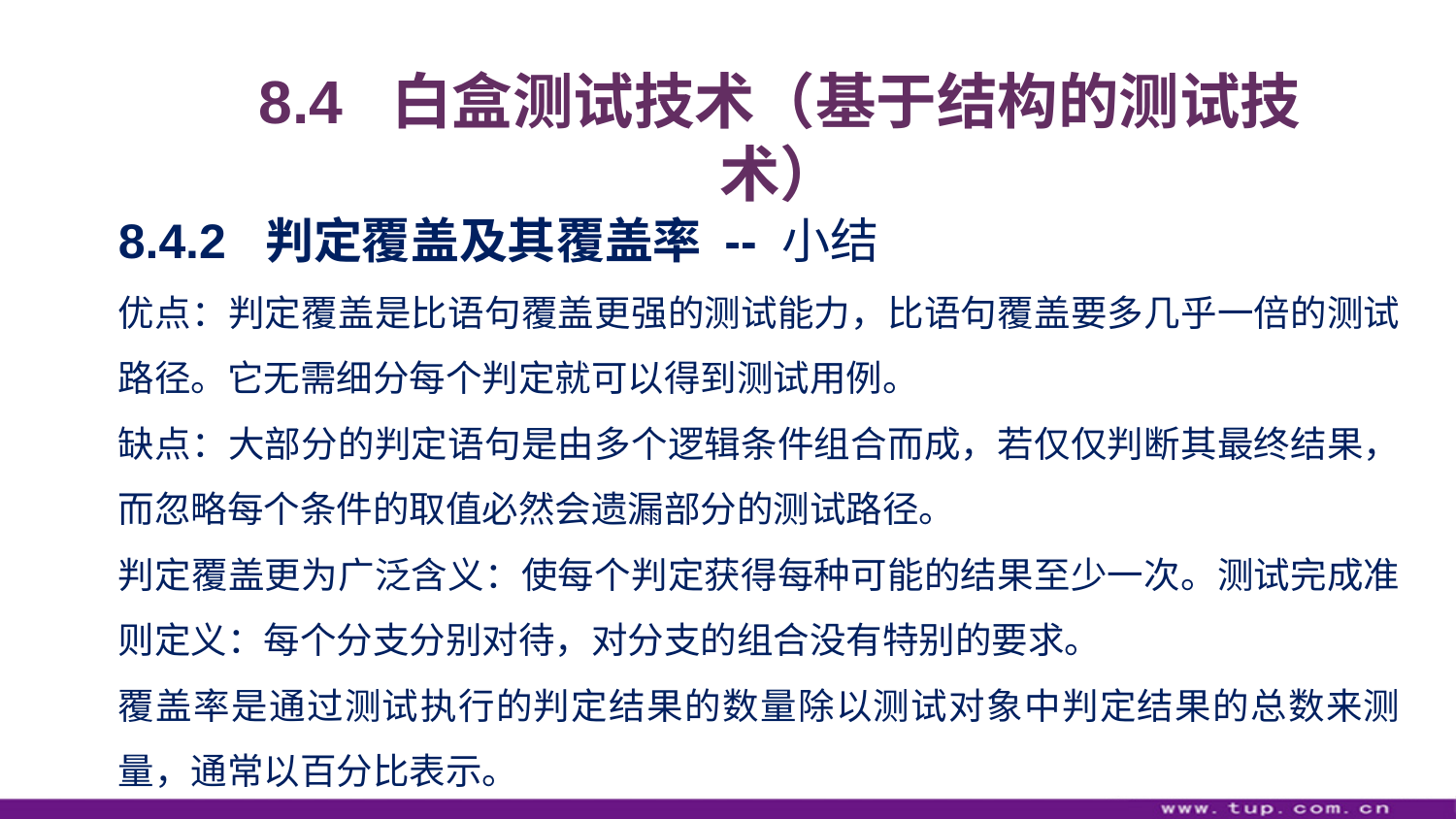

8.4  白盒测试技术（基于结构的测试技术）

8.4.2  判定覆盖及其覆盖率 -- 小结
优点：判定覆盖是比语句覆盖更强的测试能力，比语句覆盖要多几乎一倍的测试路径。它无需细分每个判定就可以得到测试用例。
缺点：大部分的判定语句是由多个逻辑条件组合而成，若仅仅判断其最终结果，而忽略每个条件的取值必然会遗漏部分的测试路径。
判定覆盖更为广泛含义：使每个判定获得每种可能的结果至少一次。测试完成准则定义：每个分支分别对待，对分支的组合没有特别的要求。
覆盖率是通过测试执行的判定结果的数量除以测试对象中判定结果的总数来测量，通常以百分比表示。